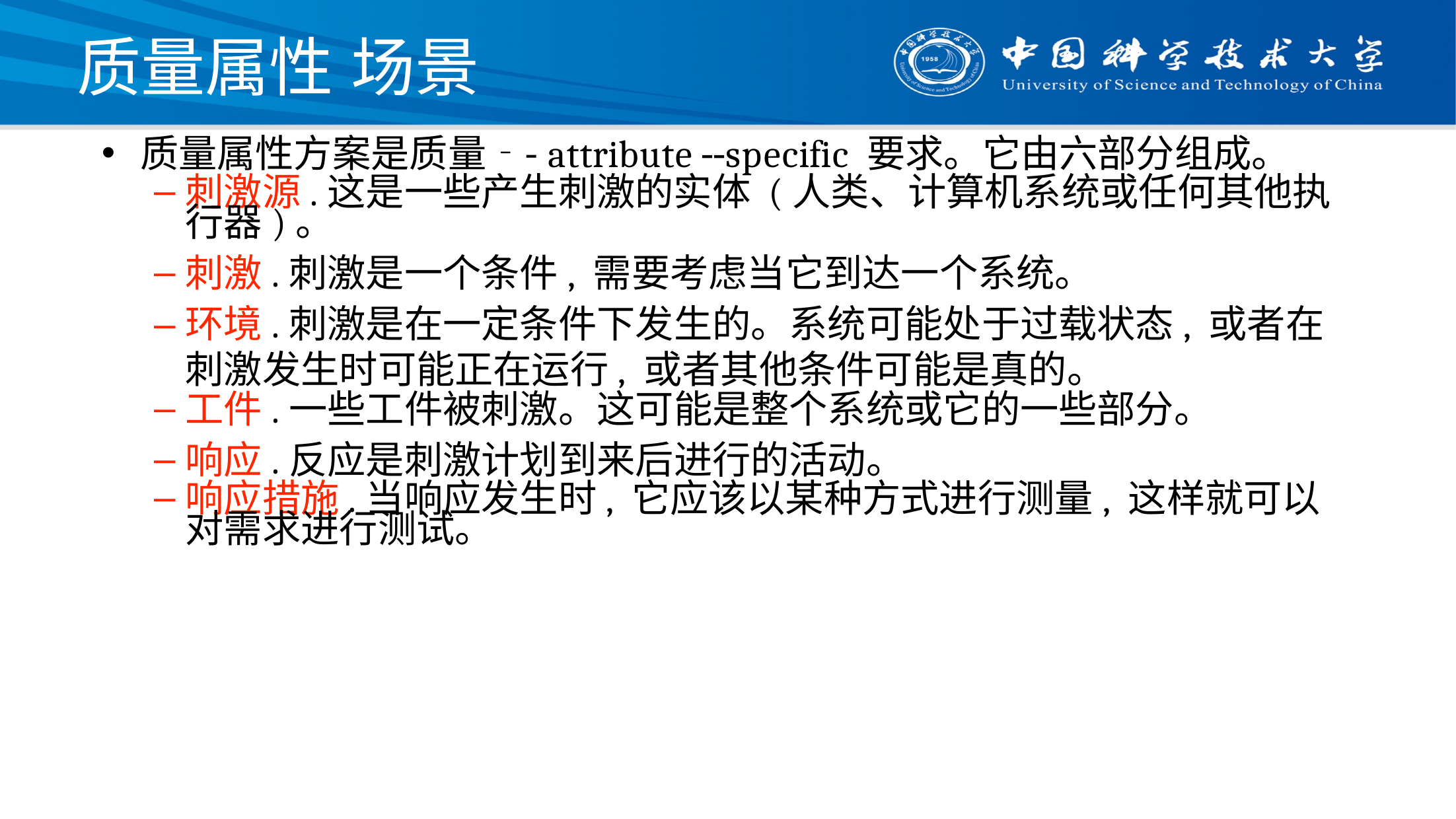

# 质量属性 场景
质量属性方案是质量‐‑attribute ‐‑specific 要求。它由六部分组成。
刺激源.这是一些产生刺激的实体 (人类、计算机系统或任何其他执行器)。
刺激.刺激是一个条件, 需要考虑当它到达一个系统。
环境.刺激是在一定条件下发生的。系统可能处于过载状态, 或者在刺激发生时可能正在运行, 或者其他条件可能是真的。
工件.一些工件被刺激。这可能是整个系统或它的一些部分。
响应.反应是刺激计划到来后进行的活动。
响应措施.当响应发生时, 它应该以某种方式进行测量, 这样就可以对需求进行测试。